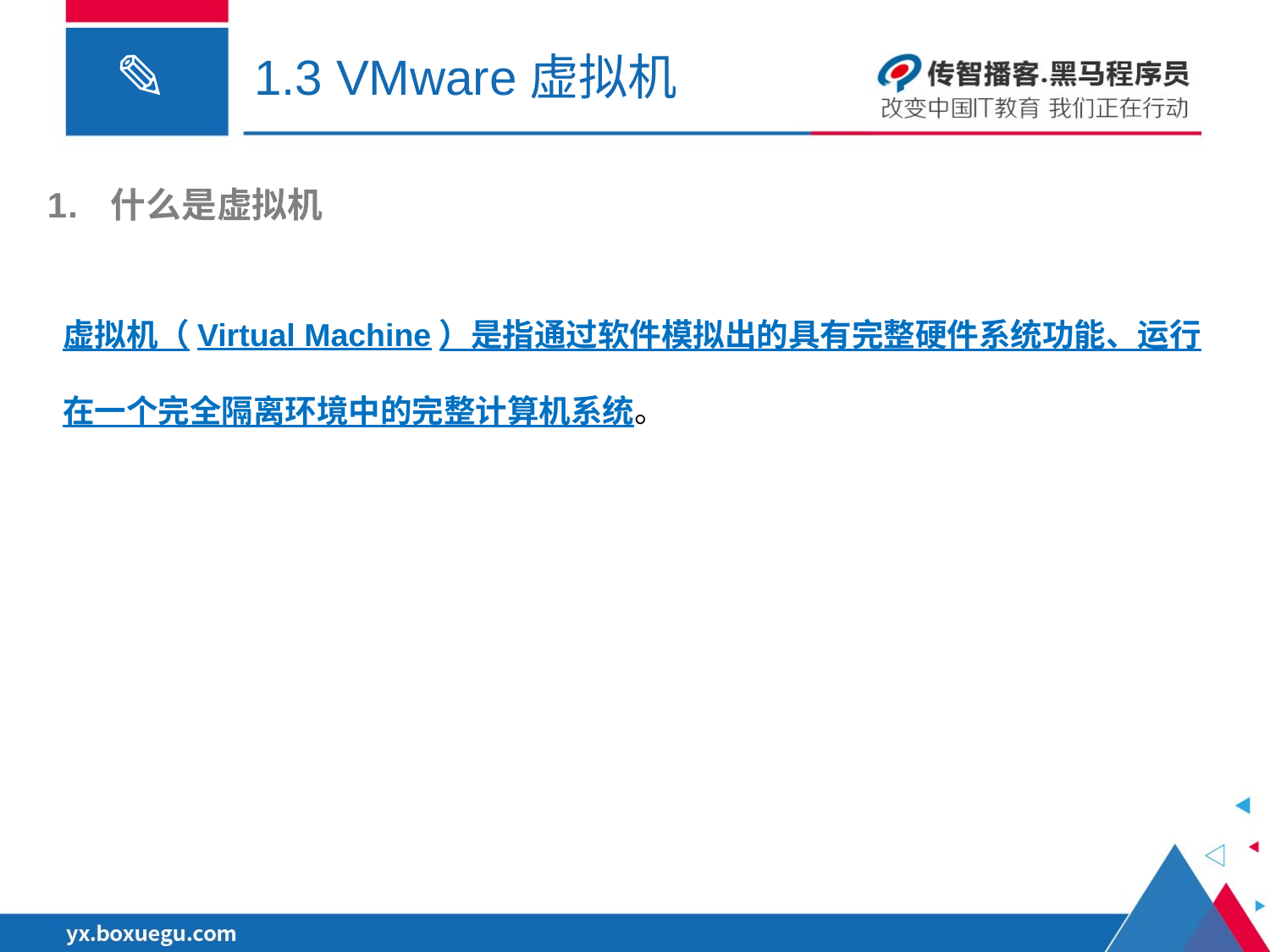

# 1.3 VMware虚拟机
什么是虚拟机
虚拟机（Virtual Machine）是指通过软件模拟出的具有完整硬件系统功能、运行在一个完全隔离环境中的完整计算机系统。